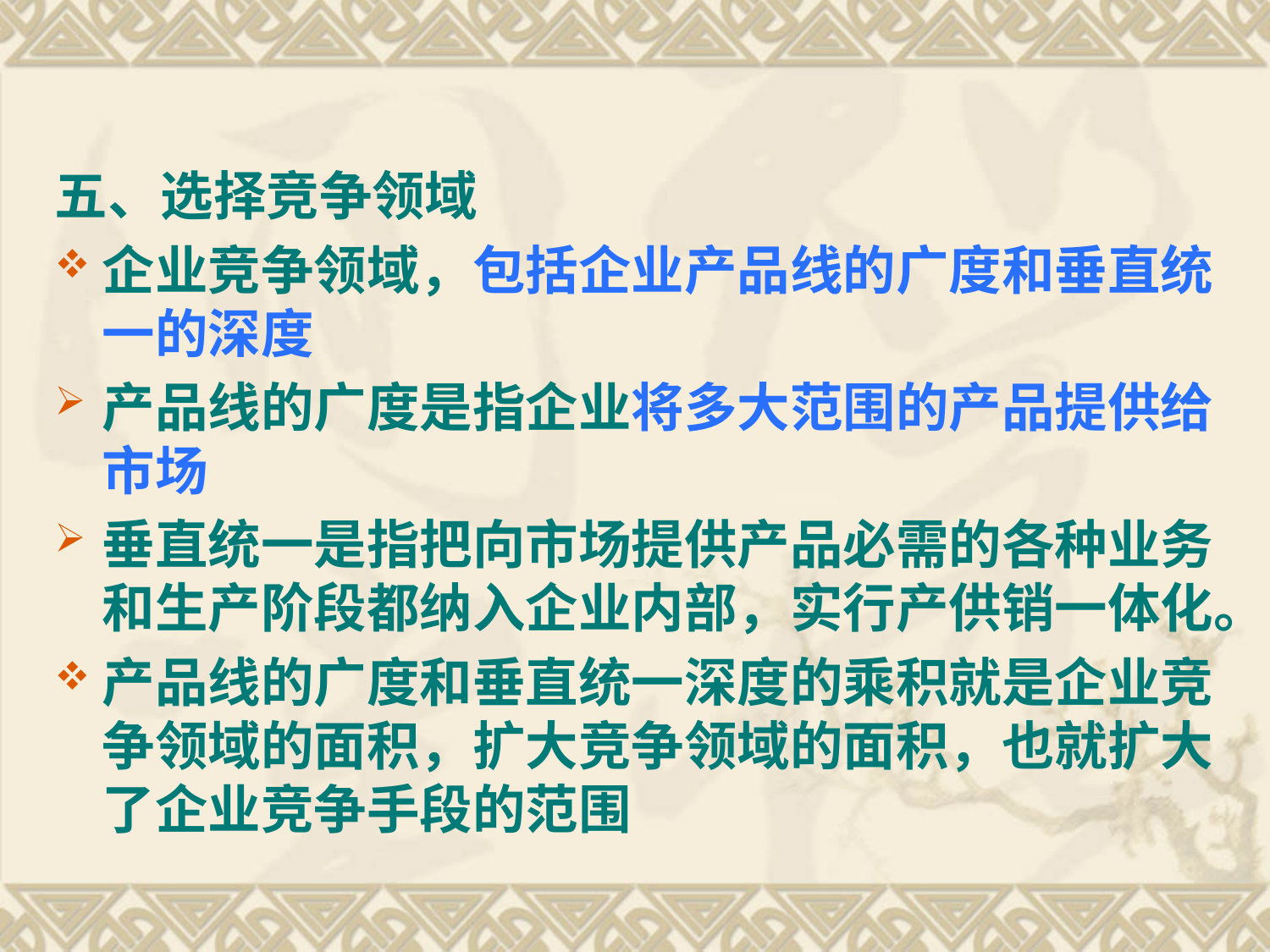

五、选择竞争领域
企业竞争领域，包括企业产品线的广度和垂直统一的深度
产品线的广度是指企业将多大范围的产品提供给市场
垂直统一是指把向市场提供产品必需的各种业务和生产阶段都纳入企业内部，实行产供销一体化。
产品线的广度和垂直统一深度的乘积就是企业竞争领域的面积，扩大竞争领域的面积，也就扩大了企业竞争手段的范围